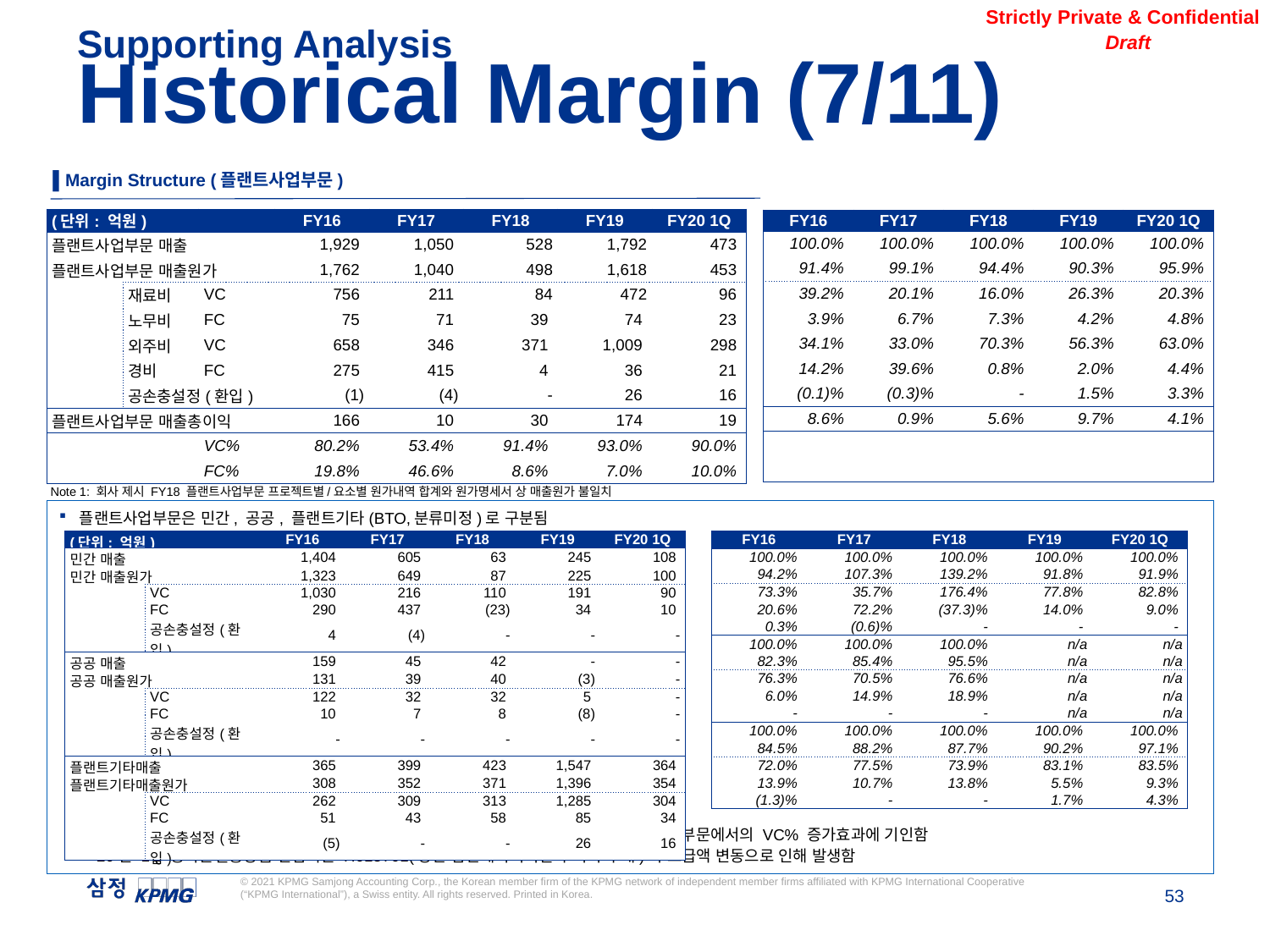

Supporting Analysis
Historical Margin (7/11)
▌Margin Structure (플랜트사업부문)

| (단위: 억원) |  |  | FY16 | FY17 | FY18 | FY19 | FY20 1Q |
| --- | --- | --- | --- | --- | --- | --- | --- |
| 플랜트사업부문 매출 |  |  | 1,929 | 1,050 | 528 | 1,792 | 473 |
| 플랜트사업부문 매출원가 |  |  | 1,762 | 1,040 | 498 | 1,618 | 453 |
|  | 재료비 | VC | 756 | 211 | 84 | 472 | 96 |
|  | 노무비 | FC | 75 | 71 | 39 | 74 | 23 |
|  | 외주비 | VC | 658 | 346 | 371 | 1,009 | 298 |
|  | 경비 | FC | 275 | 415 | 4 | 36 | 21 |
|  | 공손충설정(환입) |  | (1) | (4) | - | 26 | 16 |
| 플랜트사업부문 매출총이익 |  |  | 166 | 10 | 30 | 174 | 19 |
|  |  | VC% | 80.2% | 53.4% | 91.4% | 93.0% | 90.0% |
|  |  | FC% | 19.8% | 46.6% | 8.6% | 7.0% | 10.0% |
| FY16 | FY17 | FY18 | FY19 | FY20 1Q |
| --- | --- | --- | --- | --- |
| 100.0% | 100.0% | 100.0% | 100.0% | 100.0% |
| 91.4% | 99.1% | 94.4% | 90.3% | 95.9% |
| 39.2% | 20.1% | 16.0% | 26.3% | 20.3% |
| 3.9% | 6.7% | 7.3% | 4.2% | 4.8% |
| 34.1% | 33.0% | 70.3% | 56.3% | 63.0% |
| 14.2% | 39.6% | 0.8% | 2.0% | 4.4% |
| (0.1)% | (0.3)% | - | 1.5% | 3.3% |
| 8.6% | 0.9% | 5.6% | 9.7% | 4.1% |
|  |  |  |  |  |
|  |  |  |  |  |
Note 1: 회사 제시 FY18 플랜트사업부문 프로젝트별/요소별 원가내역 합계와 원가명세서 상 매출원가 불일치
플랜트사업부문은 민간, 공공, 플랜트기타(BTO,분류미정)로 구분됨

플랜트사업부문의 VC%는 전반적인 증가 추세를 보이고 있으며, 이는 민간부문과 BTO부문에서의 VC% 증가효과에 기인함
‘20년 1Q 공사손실충당금 전입액은 H015701(양산 집단에너지시설 주기기 구매)의 도급액 변동으로 인해 발생함
| (단위: 억원) |  | FY16 | FY17 | FY18 | FY19 | FY20 1Q |
| --- | --- | --- | --- | --- | --- | --- |
| 민간 매출 |  | 1,404 | 605 | 63 | 245 | 108 |
| 민간 매출원가 |  | 1,323 | 649 | 87 | 225 | 100 |
|  | VC | 1,030 | 216 | 110 | 191 | 90 |
|  | FC | 290 | 437 | (23) | 34 | 10 |
|  | 공손충설정(환입) | 4 | (4) | - | - | - |
| 공공 매출 |  | 159 | 45 | 42 | - | - |
| 공공 매출원가 |  | 131 | 39 | 40 | (3) | - |
|  | VC | 122 | 32 | 32 | 5 | - |
|  | FC | 10 | 7 | 8 | (8) | - |
|  | 공손충설정(환입) | - | - | - | - | - |
| 플랜트기타매출 |  | 365 | 399 | 423 | 1,547 | 364 |
| 플랜트기타매출원가 |  | 308 | 352 | 371 | 1,396 | 354 |
|  | VC | 262 | 309 | 313 | 1,285 | 304 |
|  | FC | 51 | 43 | 58 | 85 | 34 |
|  | 공손충설정(환입) | (5) | - | - | 26 | 16 |
| FY16 | FY17 | FY18 | FY19 | FY20 1Q |
| --- | --- | --- | --- | --- |
| 100.0% | 100.0% | 100.0% | 100.0% | 100.0% |
| 94.2% | 107.3% | 139.2% | 91.8% | 91.9% |
| 73.3% | 35.7% | 176.4% | 77.8% | 82.8% |
| 20.6% | 72.2% | (37.3)% | 14.0% | 9.0% |
| 0.3% | (0.6)% | - | - | - |
| 100.0% | 100.0% | 100.0% | n/a | n/a |
| 82.3% | 85.4% | 95.5% | n/a | n/a |
| 76.3% | 70.5% | 76.6% | n/a | n/a |
| 6.0% | 14.9% | 18.9% | n/a | n/a |
| - | - | - | n/a | n/a |
| 100.0% | 100.0% | 100.0% | 100.0% | 100.0% |
| 84.5% | 88.2% | 87.7% | 90.2% | 97.1% |
| 72.0% | 77.5% | 73.9% | 83.1% | 83.5% |
| 13.9% | 10.7% | 13.8% | 5.5% | 9.3% |
| (1.3)% | - | - | 1.7% | 4.3% |